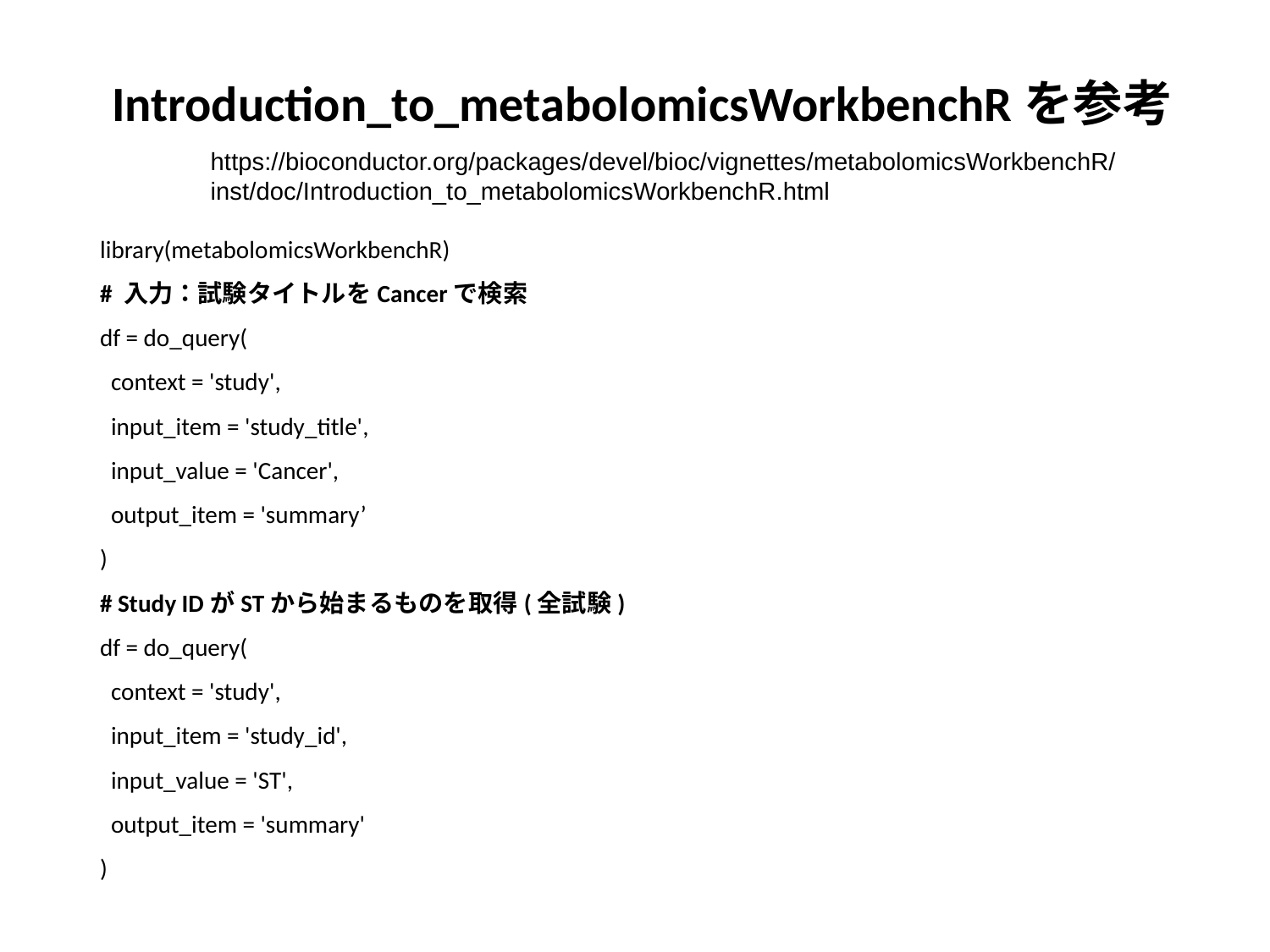

# Introduction_to_metabolomicsWorkbenchRを参考
https://bioconductor.org/packages/devel/bioc/vignettes/metabolomicsWorkbenchR/inst/doc/Introduction_to_metabolomicsWorkbenchR.html
library(metabolomicsWorkbenchR)
# 入力：試験タイトルをCancerで検索
df = do_query(
  context = 'study',
  input_item = 'study_title',
  input_value = 'Cancer',
  output_item = 'summary’
)
# Study IDがSTから始まるものを取得(全試験)
df = do_query(
  context = 'study',
  input_item = 'study_id',
  input_value = 'ST',
  output_item = 'summary'
)